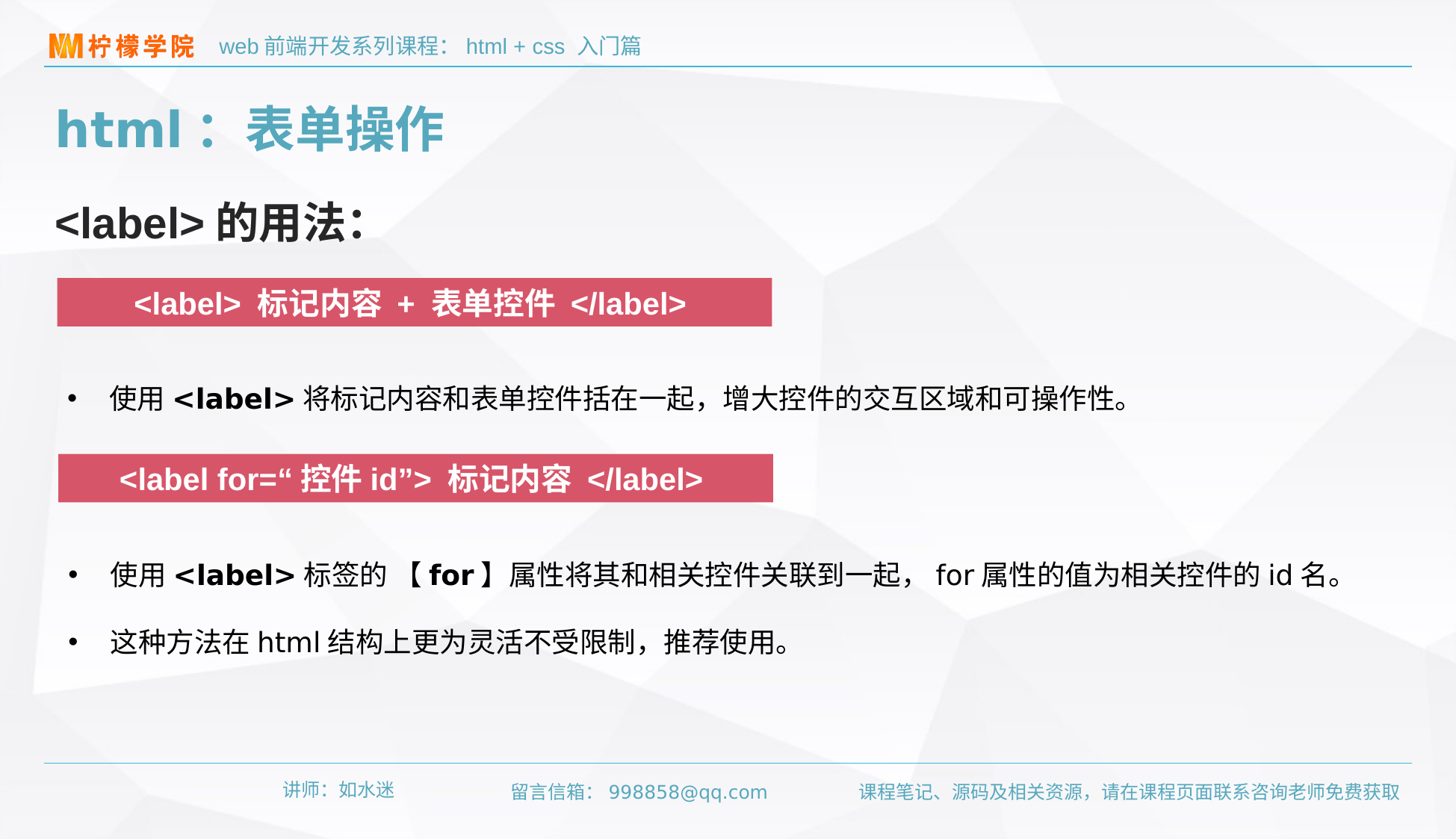

html：表单操作
<label>的用法：
<label> 标记内容 + 表单控件 </label>
使用<label>将标记内容和表单控件括在一起，增大控件的交互区域和可操作性。
<label for=“控件id”> 标记内容 </label>
使用<label>标签的 【for】属性将其和相关控件关联到一起，for属性的值为相关控件的id名。
这种方法在html结构上更为灵活不受限制，推荐使用。